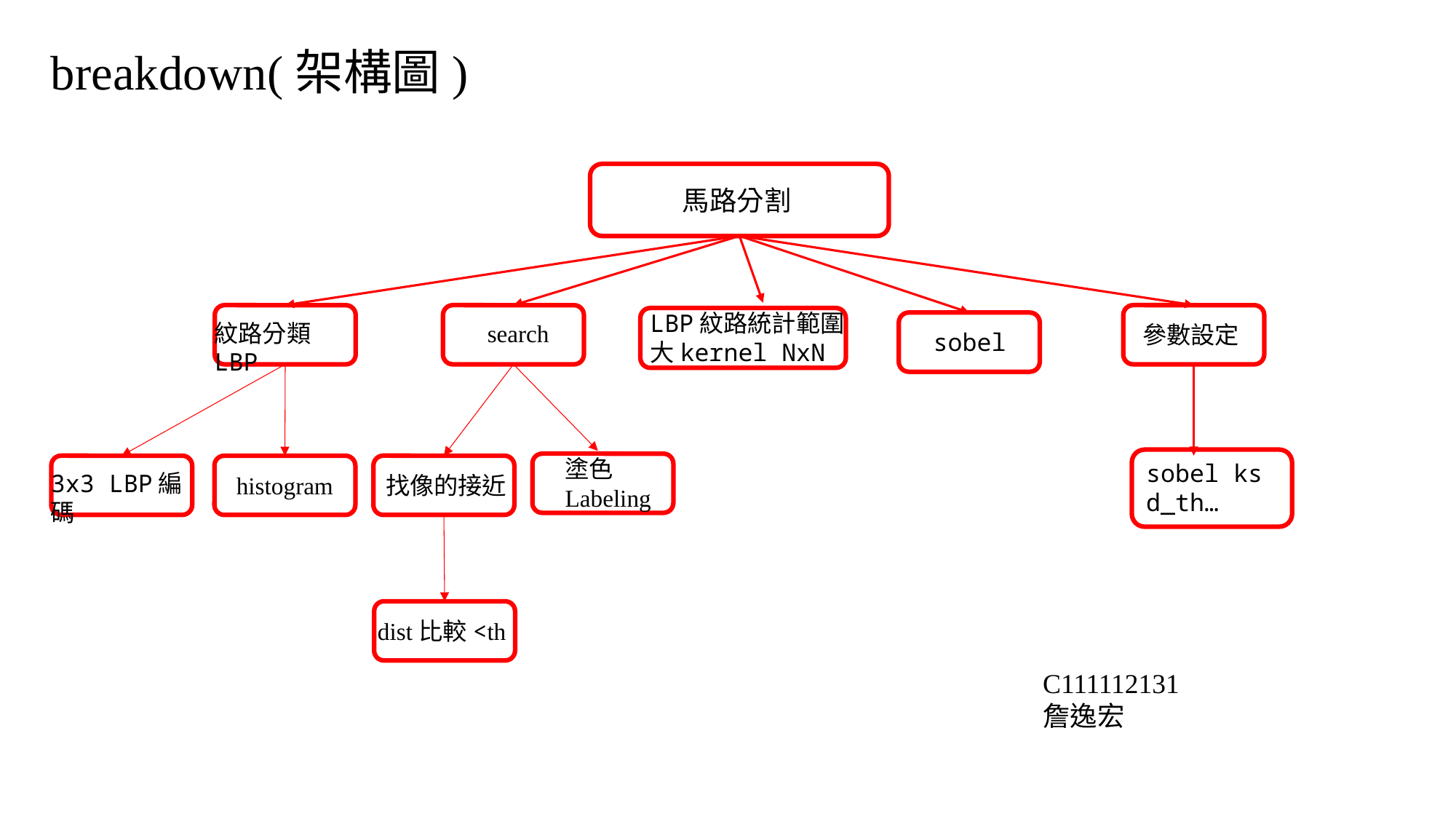

breakdown(架構圖)

馬路分割
LBP紋路統計範圍
大kernel NxN

紋路分類LBP

search

參數設定

sobel
塗色
Labeling

sobel ks
d_th…

3x3 LBP編碼

找像的接近

histogram

dist比較<th
C111112131
詹逸宏